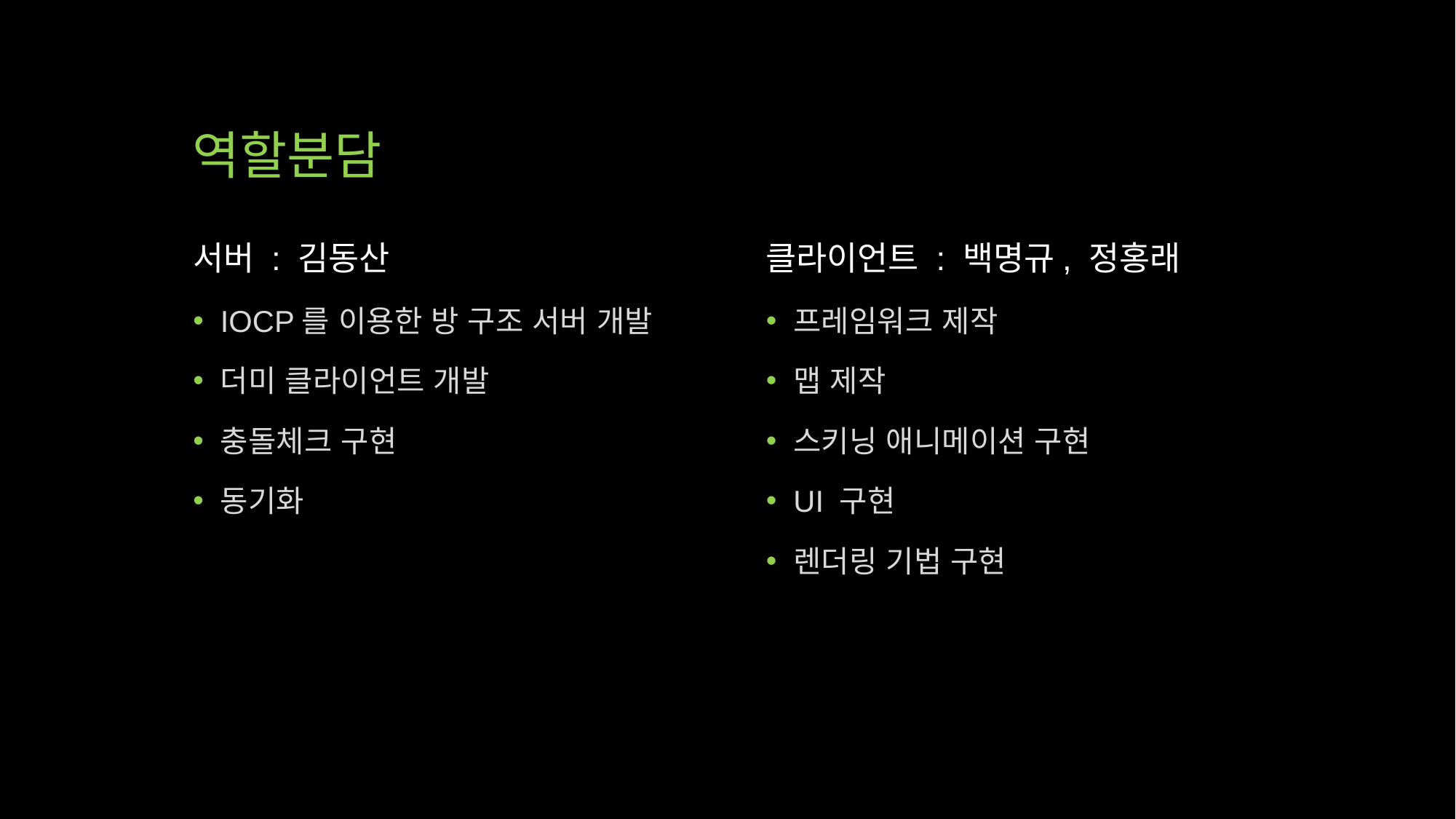

# 역할분담
서버 : 김동산
클라이언트 : 백명규, 정홍래
IOCP를 이용한 방 구조 서버 개발
더미 클라이언트 개발
충돌체크 구현
동기화

프레임워크 제작
맵 제작
스키닝 애니메이션 구현
UI 구현
렌더링 기법 구현